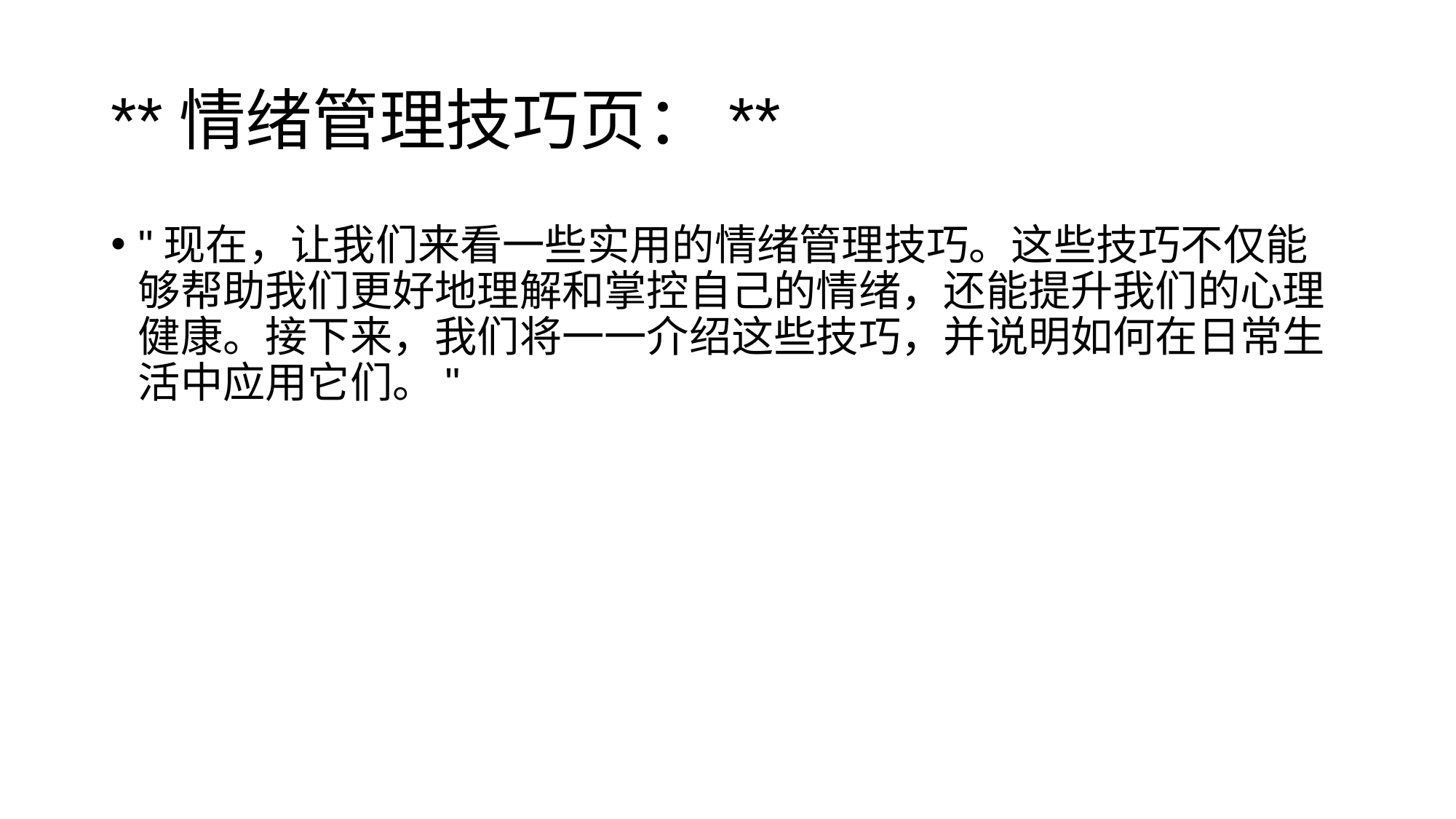

# **情绪管理技巧页：**
"现在，让我们来看一些实用的情绪管理技巧。这些技巧不仅能够帮助我们更好地理解和掌控自己的情绪，还能提升我们的心理健康。接下来，我们将一一介绍这些技巧，并说明如何在日常生活中应用它们。"